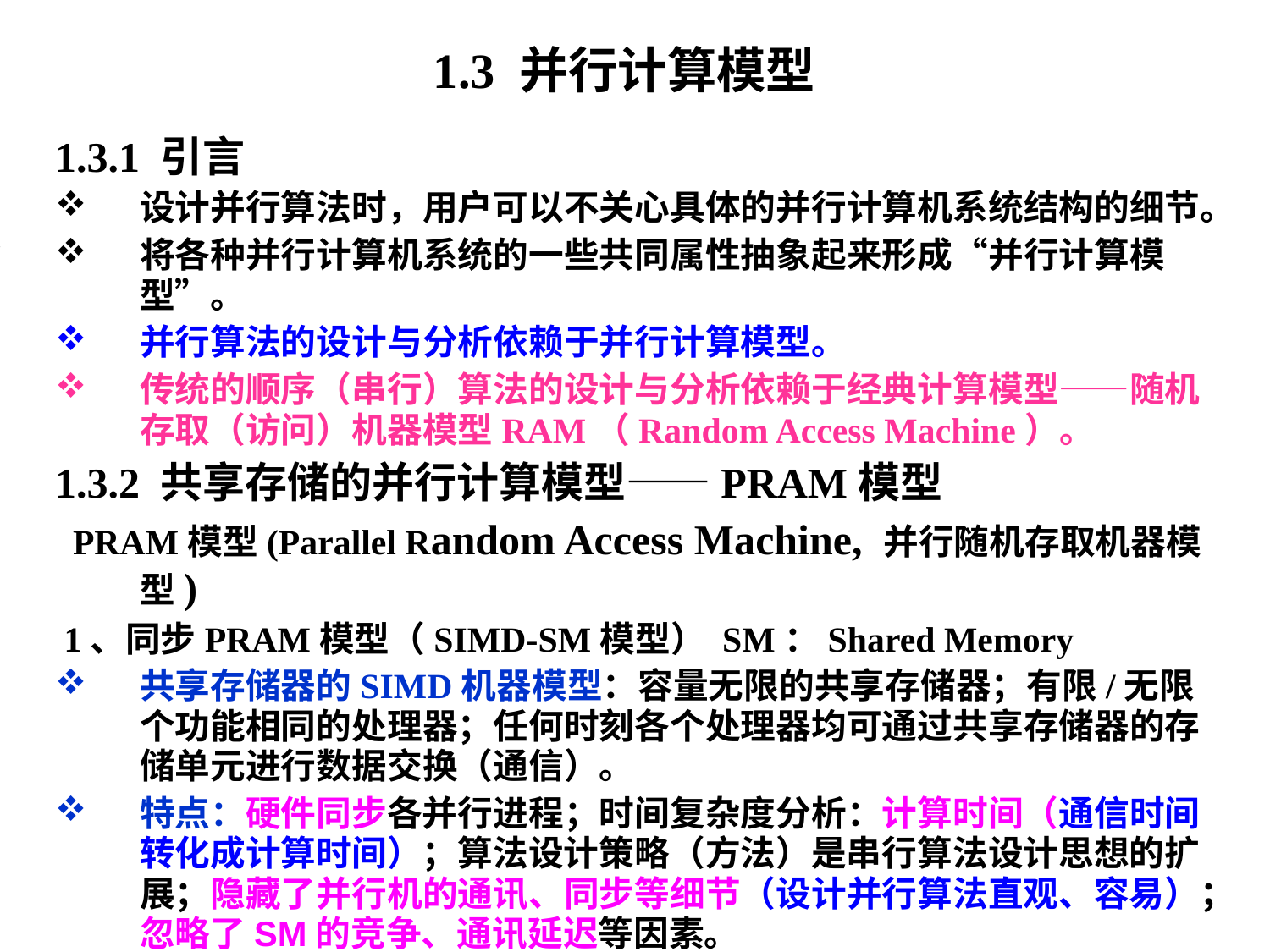

# 1.3 并行计算模型
1.3.1 引言
设计并行算法时，用户可以不关心具体的并行计算机系统结构的细节。
将各种并行计算机系统的一些共同属性抽象起来形成“并行计算模型”。
并行算法的设计与分析依赖于并行计算模型。
传统的顺序（串行）算法的设计与分析依赖于经典计算模型——随机存取（访问）机器模型RAM（Random Access Machine）。
1.3.2 共享存储的并行计算模型——PRAM模型
  PRAM模型(Parallel Random Access Machine, 并行随机存取机器模型)
 1、同步PRAM模型（SIMD-SM模型） SM：Shared Memory
共享存储器的SIMD机器模型：容量无限的共享存储器；有限/无限个功能相同的处理器；任何时刻各个处理器均可通过共享存储器的存储单元进行数据交换（通信）。
特点：硬件同步各并行进程；时间复杂度分析：计算时间（通信时间转化成计算时间）；算法设计策略（方法）是串行算法设计思想的扩展；隐藏了并行机的通讯、同步等细节（设计并行算法直观、容易）；忽略了SM的竞争、通讯延迟等因素。